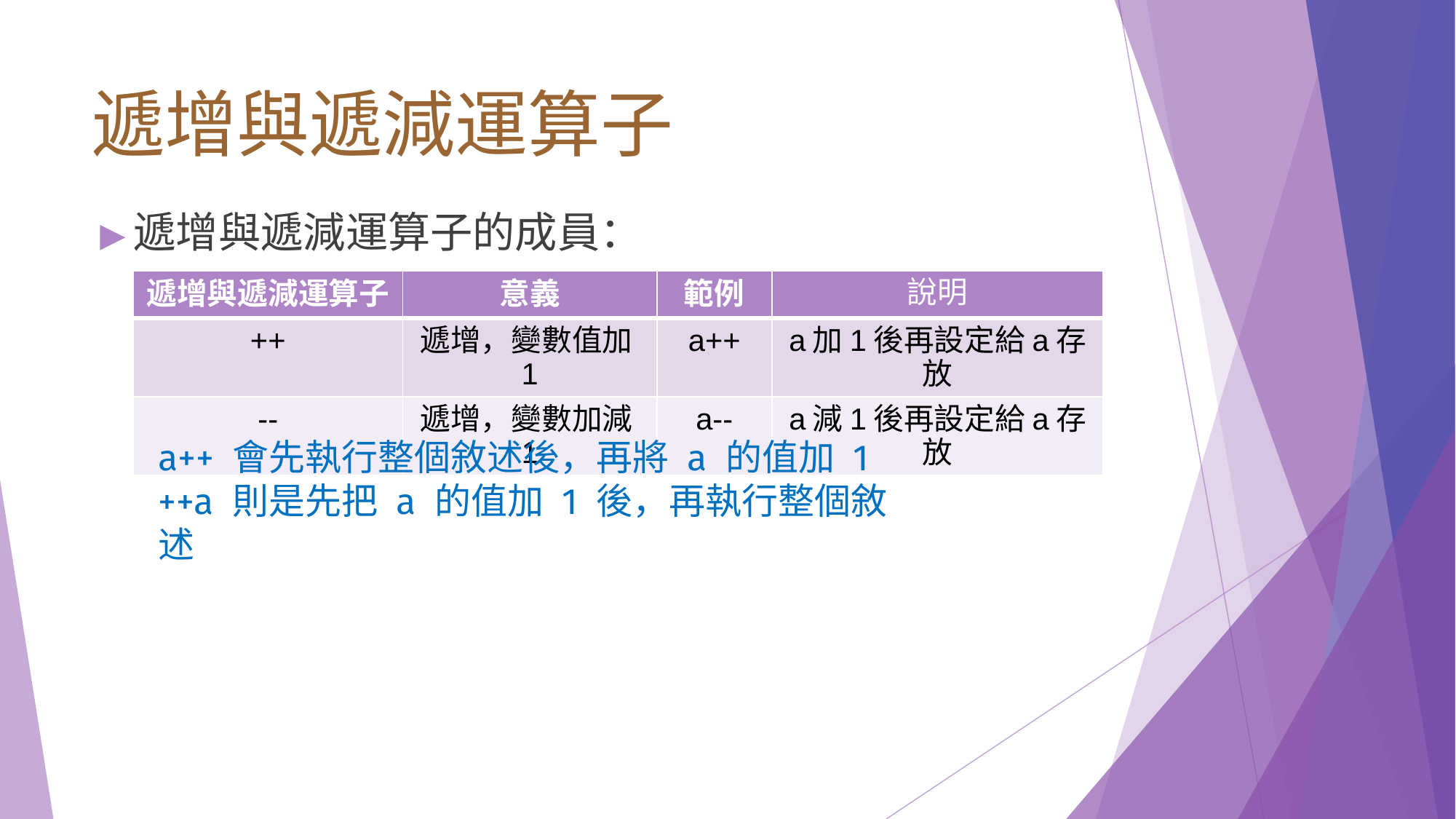

# 遞增與遞減運算子
遞增與遞減運算子的成員：
| 遞增與遞減運算子 | 意義 | 範例 | 說明 |
| --- | --- | --- | --- |
| ++ | 遞增，變數值加1 | a++ | a加1後再設定給a存放 |
| -- | 遞增，變數加減1 | a-- | a減1後再設定給a存放 |
a++ 會先執⾏整個敘述後，再將 a 的值加 1
++a 則是先把 a 的值加 1 後，再執行整個敘述